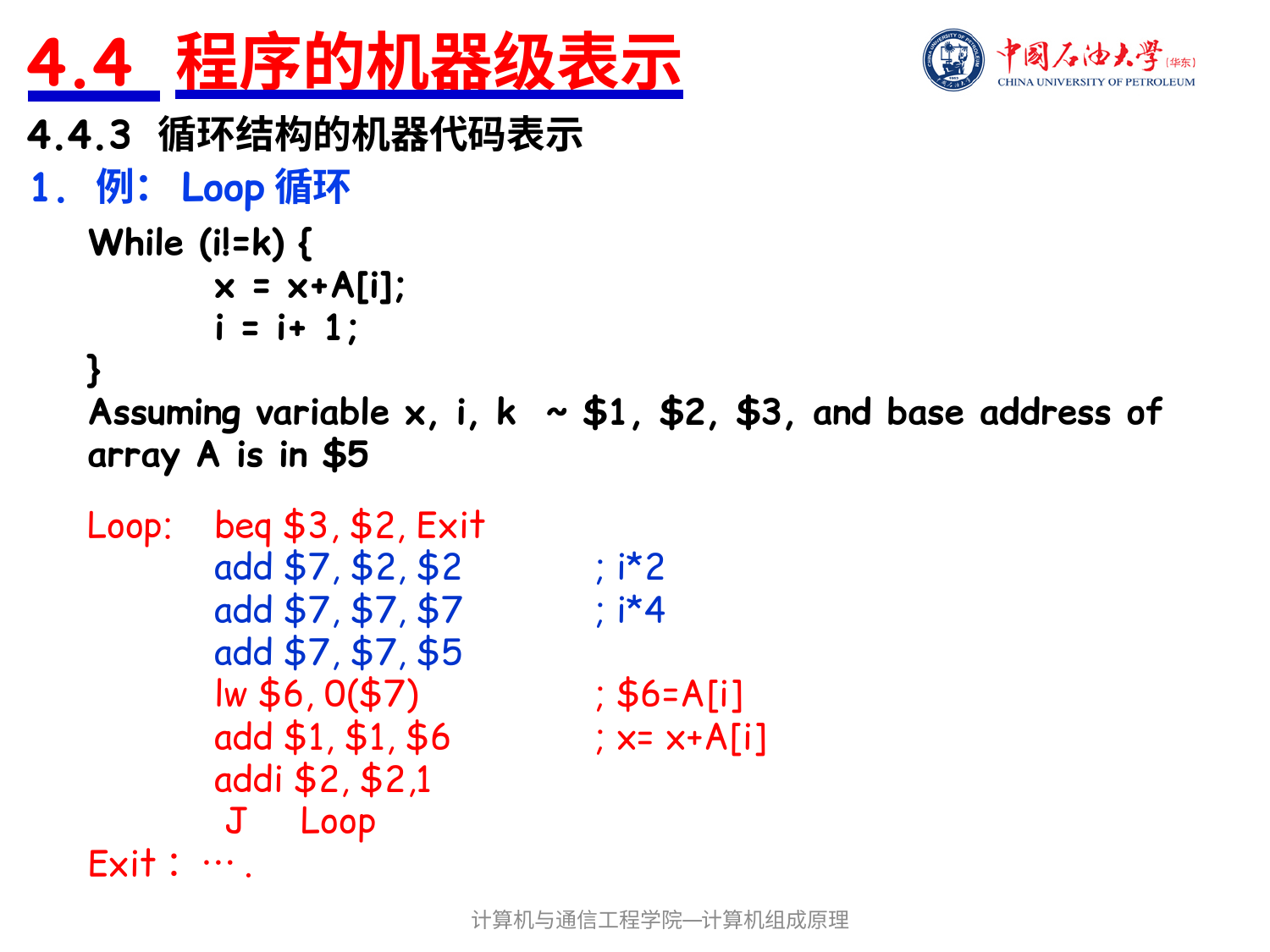

# 4.4 程序的机器级表示
4.4.3 循环结构的机器代码表示

1. 例：Loop循环
While (i!=k) {
	x = x+A[i];
	i = i+ 1;
}
Assuming variable x, i, k  ~ $1, $2, $3, and base address of array A is in $5
Loop:	beq $3, $2, Exit
            add $7, $2, $2          	; i*2
	add $7, $7, $7          	; i*4
	add $7, $7, $5
	lw $6, 0($7)	           	; $6=A[i]
	add $1, $1, $6	           	; x= x+A[i]
	addi $2, $2,1
             J     Loop
Exit：….
计算机与通信工程学院—计算机组成原理
83